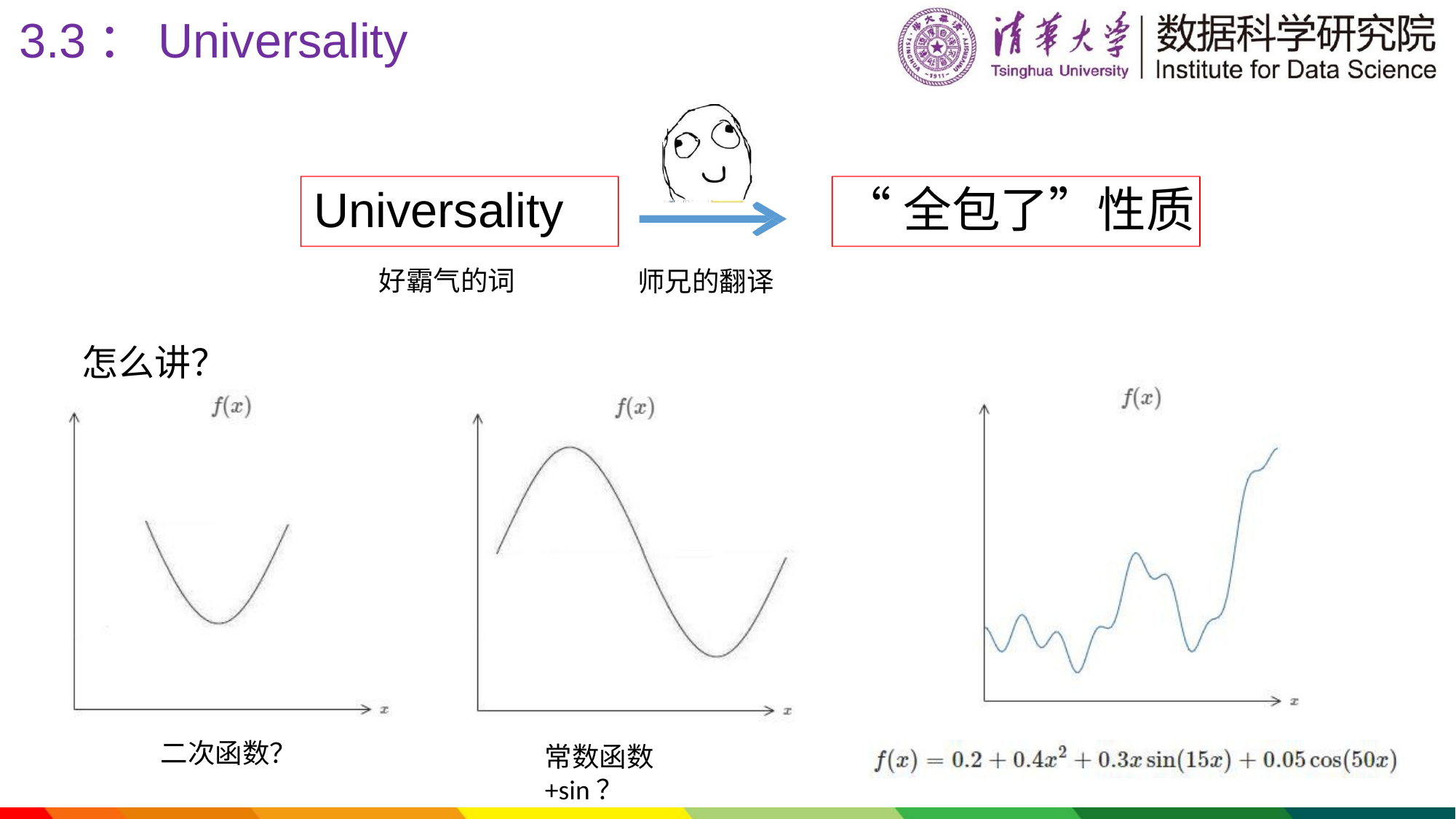

# 3.3：Universality

Universality
好霸气的词
“全包了”性质

师兄的翻译
怎么讲？

二次函数？
常数函数+sin？